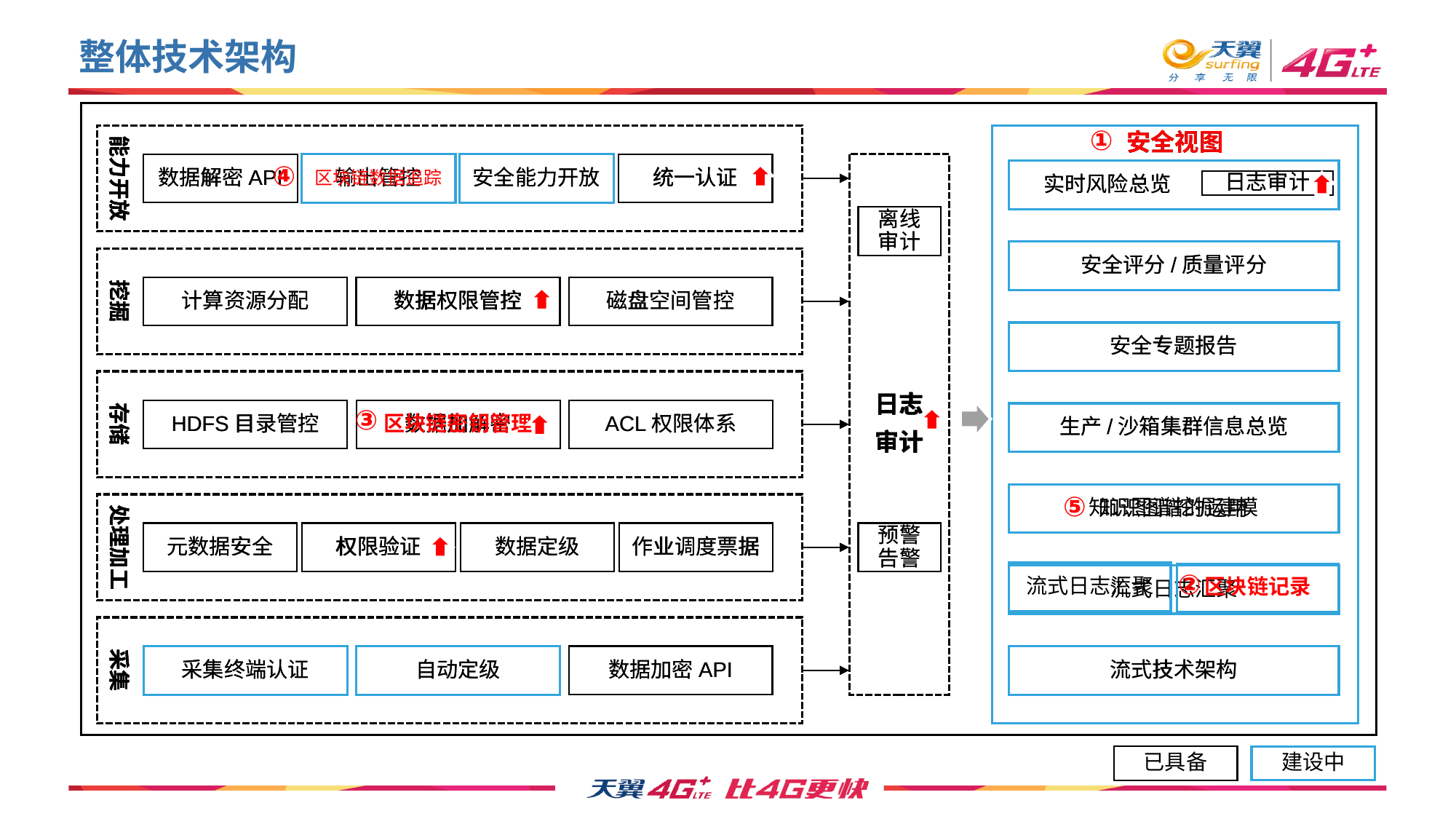

整体技术架构

能力开放
日志
审计
数据解密API
统一认证
离线审计
挖掘
计算资源分配
数据权限管控
磁盘空间管控
存储
HDFS目录管控
数据加解密
ACL权限体系
处理加工
元数据安全
权限验证
数据定级
作业调度票据
预警告警
采集
数据加密API

能力开放
安全视图
日志
审计
数据解密API
统一认证
输出管控
安全能力开放
实时风险总览

日志审计

离线审计
安全评分/质量评分
挖掘
计算资源分配
数据权限管控
磁盘空间管控

安全专题报告
存储
HDFS目录管控
数据加解密
ACL权限体系

生产/沙箱集群信息总览

知识图谱挖掘建模
处理加工
元数据安全
权限验证
数据定级
作业调度票据
预警告警

流式日志汇聚
采集
流式技术架构
采集终端认证
自动定级
数据加密API

①
能力开放
安全视图
④
日志
审计
统一认证
区块链数据追踪
安全能力开放
实时风险总览

日志审计

安全评分/质量评分
挖掘
数据权限管控

安全专题报告
存储
③
区块链密钥管理

生产/沙箱集群信息总览

⑤
知识图谱的运用
处理加工
权限验证

②
流式日志汇聚
区块链记录
采集
流式技术架构
采集终端认证
自动定级
已具备
建设中